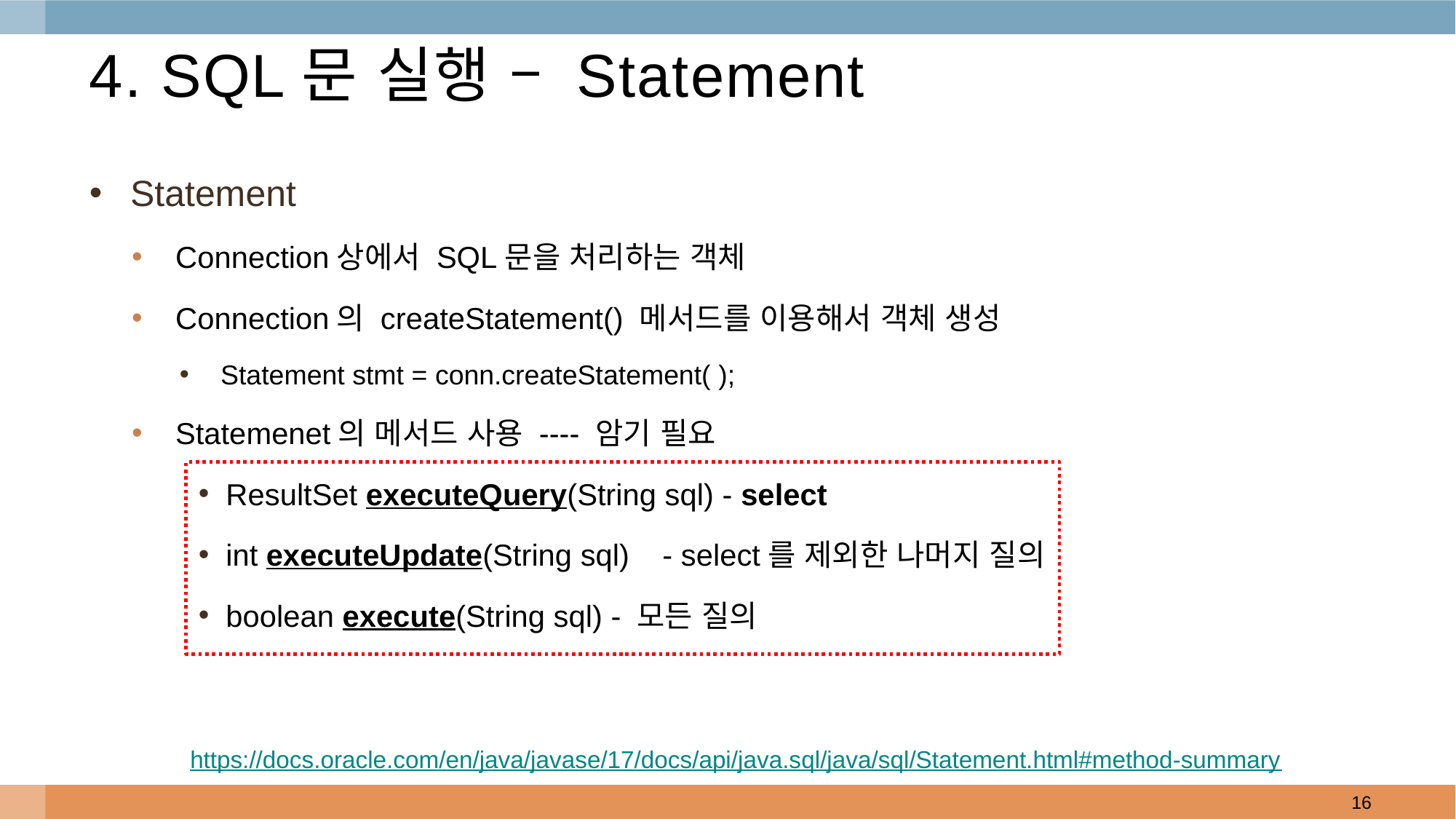

# 4. SQL문 실행 – Statement
Statement
Connection상에서 SQL문을 처리하는 객체
Connection의 createStatement() 메서드를 이용해서 객체 생성
Statement stmt = conn.createStatement( );
Statemenet의 메서드 사용 ---- 암기 필요
ResultSet executeQuery(String sql) - select
int executeUpdate(String sql)	- select를 제외한 나머지 질의
boolean execute(String sql) - 모든 질의

https://docs.oracle.com/en/java/javase/17/docs/api/java.sql/java/sql/Statement.html#method-summary
16